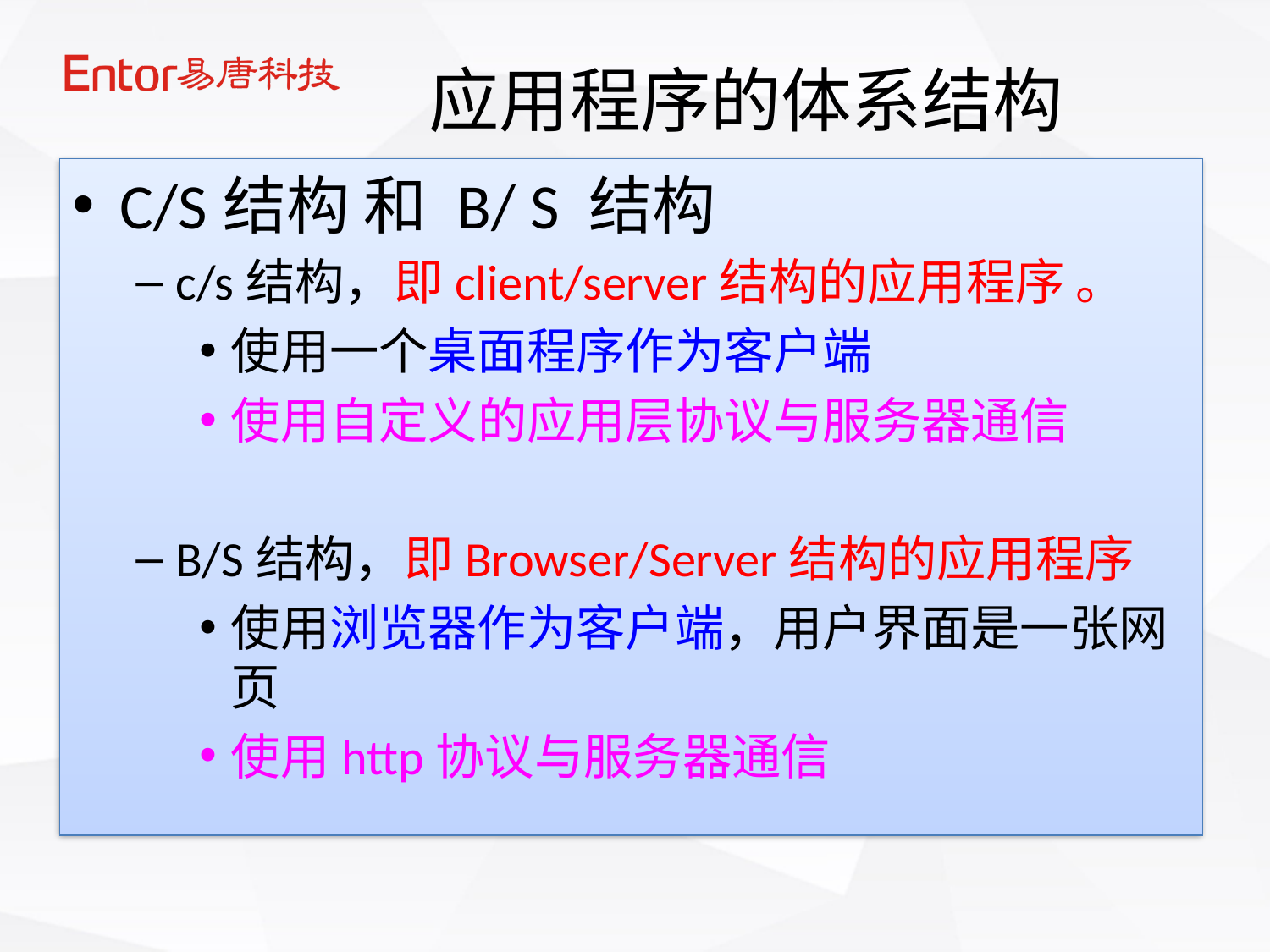

应用程序的体系结构
C/S结构 和 B/ S 结构
c/s结构，即client/server结构的应用程序 。
使用一个桌面程序作为客户端
使用自定义的应用层协议与服务器通信

B/S结构，即Browser/Server结构的应用程序
使用浏览器作为客户端，用户界面是一张网页
使用http协议与服务器通信